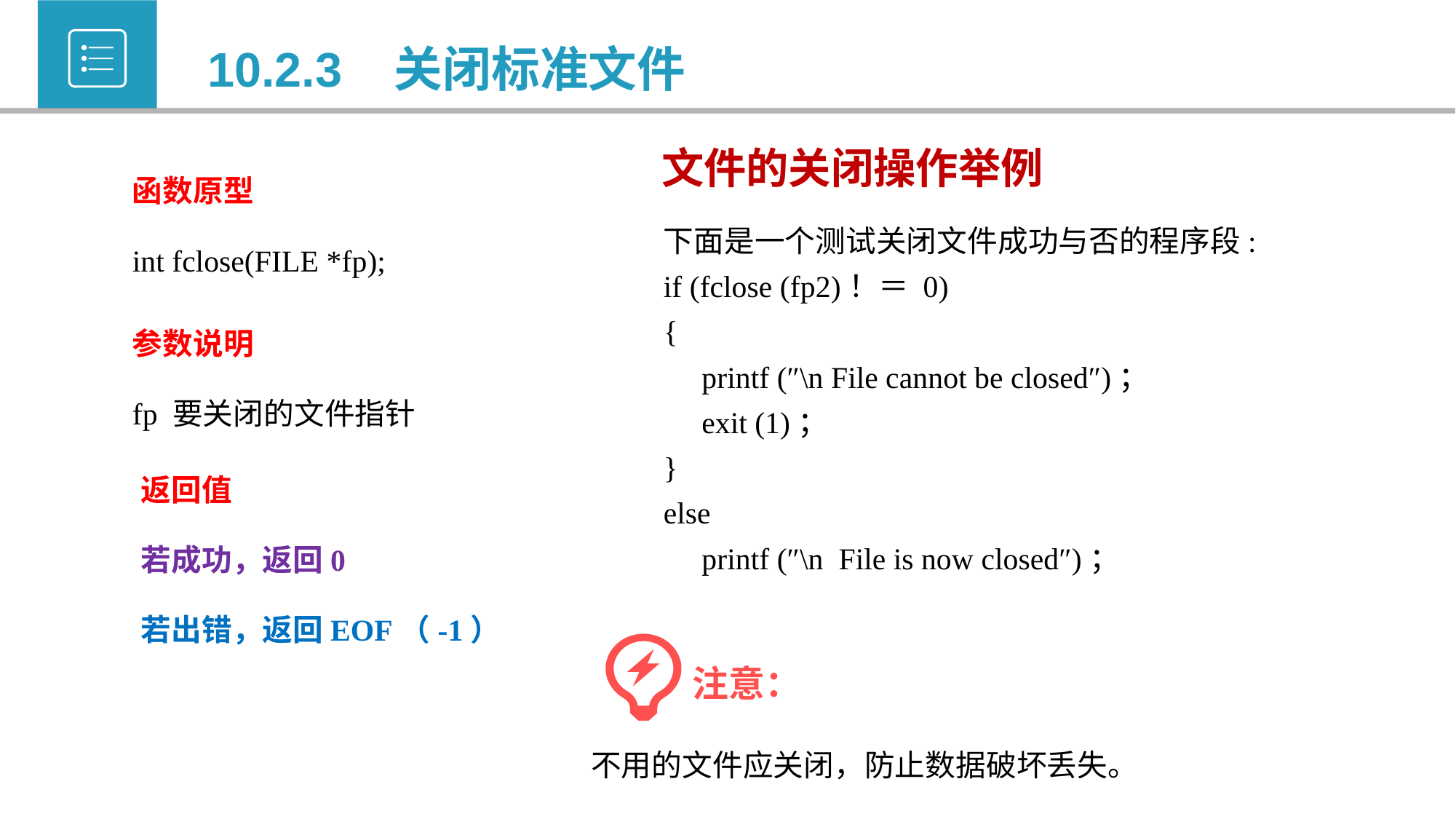

10.2.3   关闭标准文件
文件的关闭操作举例
函数原型
int fclose(FILE *fp);
下面是一个测试关闭文件成功与否的程序段:
if (fclose (fp2)！＝ 0)
{
     printf (″\n File cannot be closed″)；
     exit (1)；
}
else
     printf (″\n  File is now closed″)；
参数说明
fp 要关闭的文件指针
返回值
若成功，返回0
若出错，返回EOF（-1）

     注意：
        不用的文件应关闭，防止数据破坏丢失。